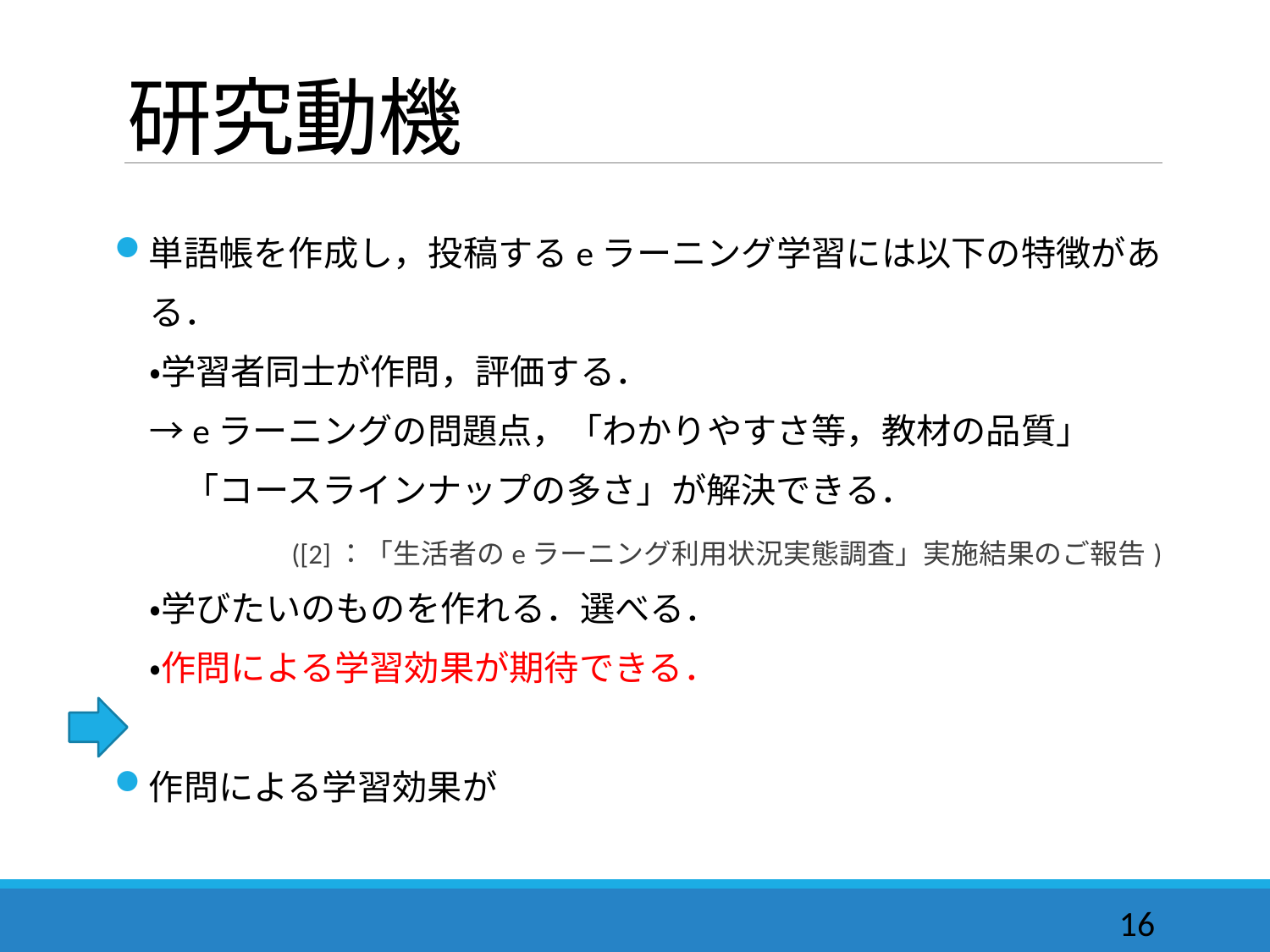

# 研究動機

単語帳を作成し，投稿するeラーニング学習には以下の特徴があ
　る．
　・学習者同士が作問，評価する．
　→eラーニングの問題点，「わかりやすさ等，教材の品質」
　　「コースラインナップの多さ」が解決できる．
([2]：「生活者のeラーニング利用状況実態調査」実施結果のご報告)
　・学びたいのものを作れる．選べる．
　・作問による学習効果が期待できる．

作問による学習効果が

16